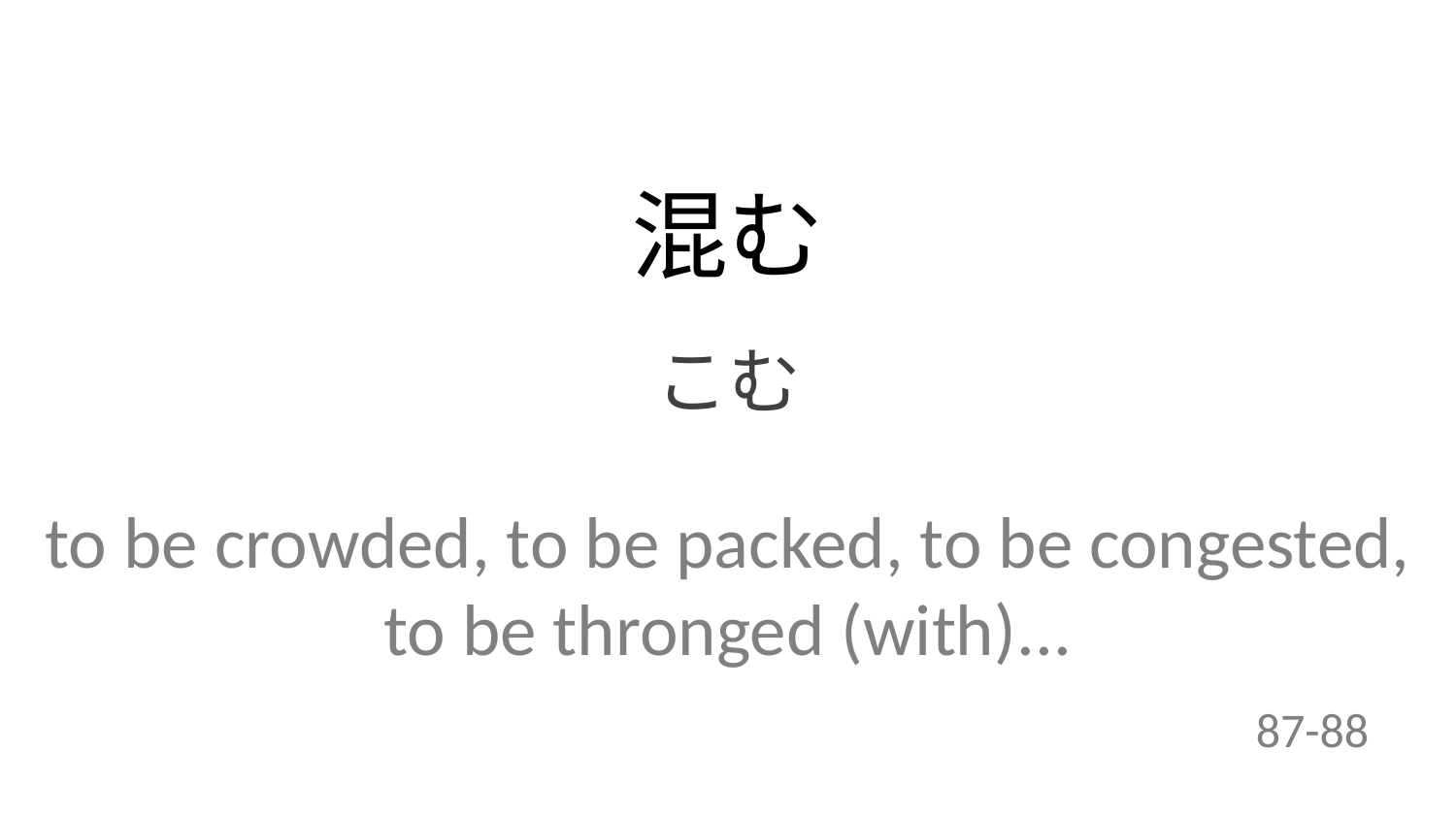

混む

こむ
to be crowded, to be packed, to be congested, to be thronged (with)...
87-88